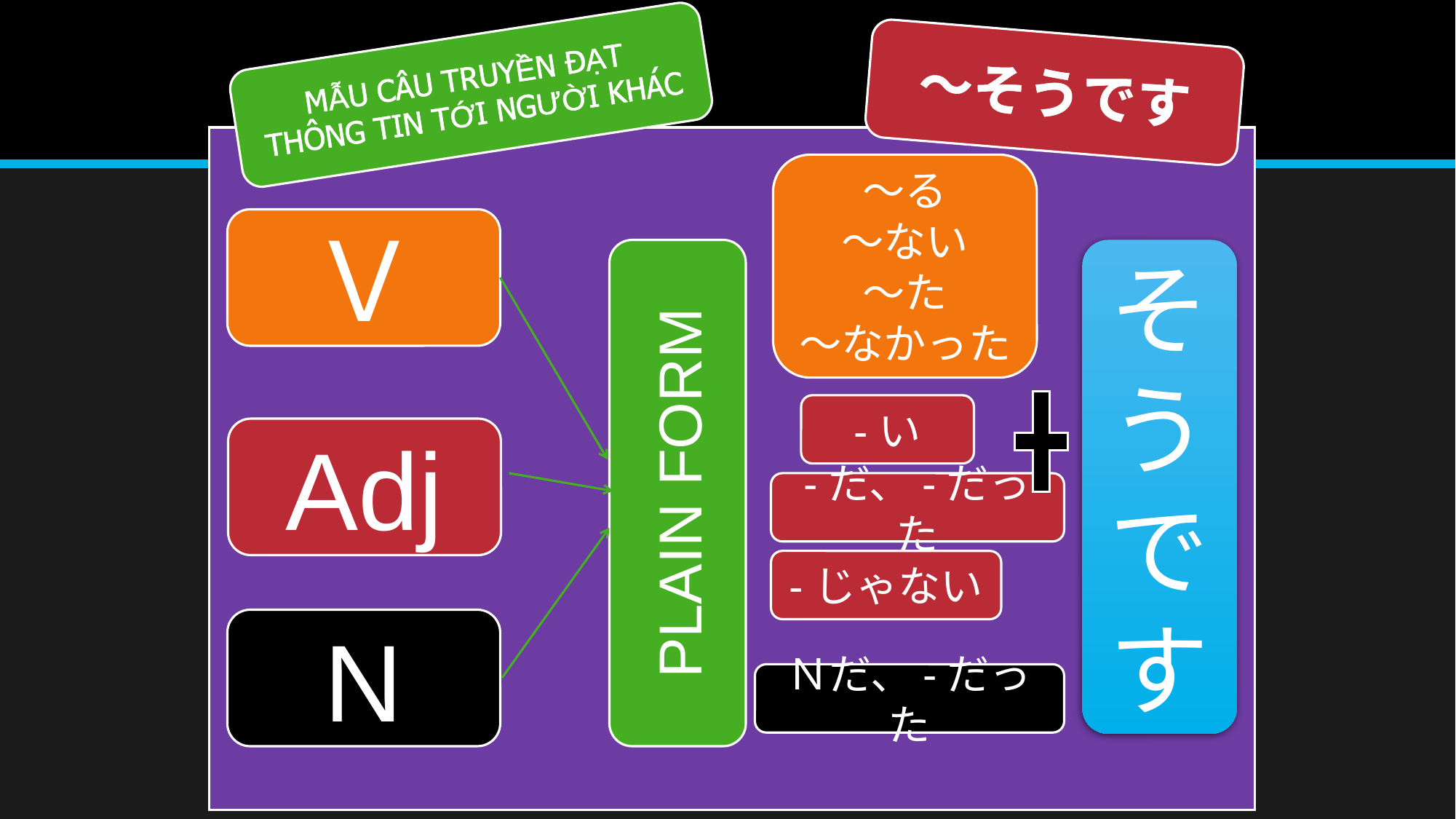

～そうです
MẪU CÂU TRUYỀN ĐẠT
THÔNG TIN TỚI NGƯỜI KHÁC

～る
～ない
～た
～なかった
Ｖ
そう
です

-い
Adj
PLAIN FORM
-だ、-だった
-じゃない
N
Ｎだ、-だった